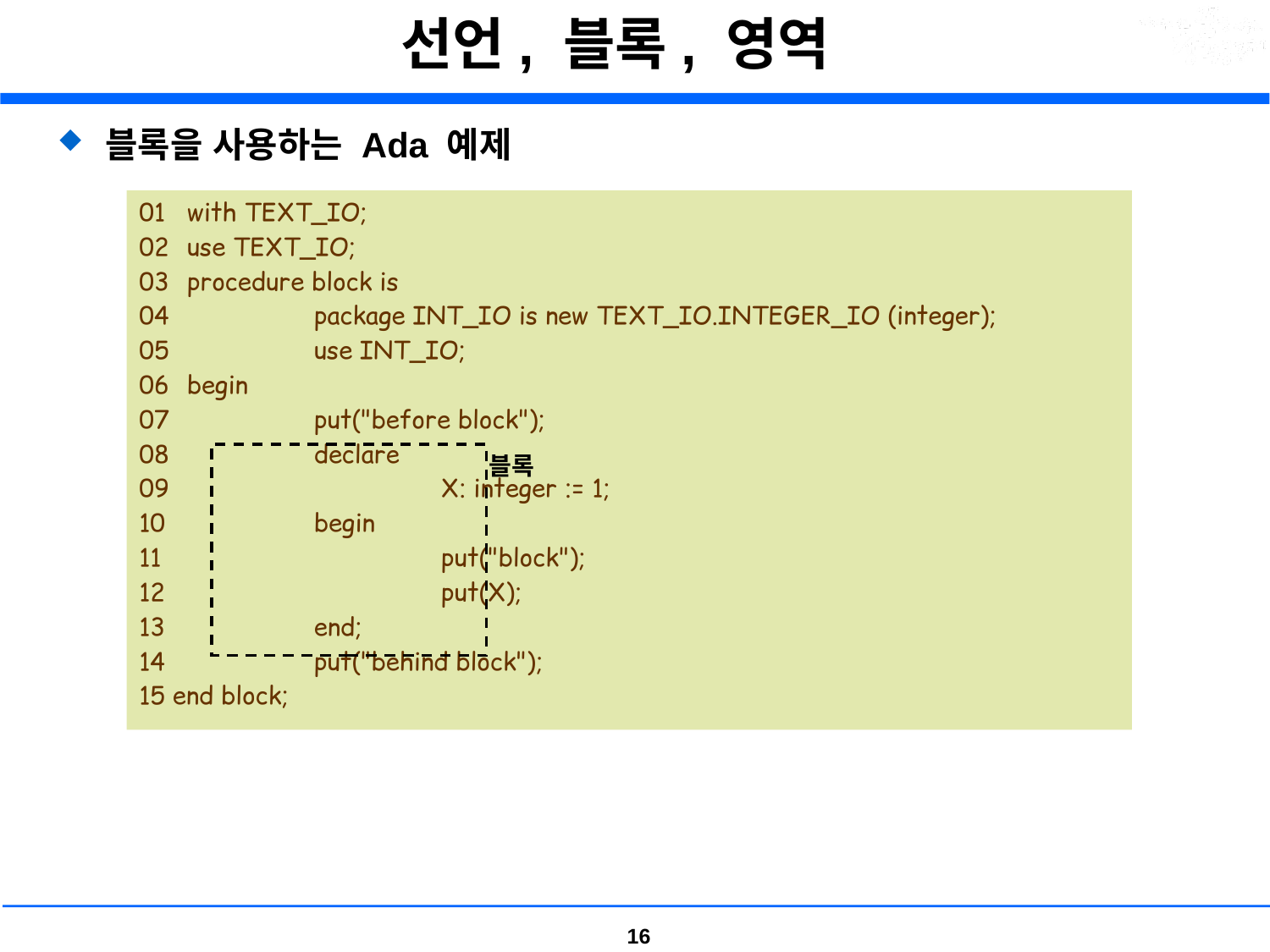

# 선언, 블록, 영역
블록을 사용하는 Ada 예제

01	with TEXT_IO;
02	use TEXT_IO;
03	procedure block is
04		package INT_IO is new TEXT_IO.INTEGER_IO (integer);
05		use INT_IO;
06	begin
07		put("before block");
08		declare
09			X: integer := 1;
10 		begin
11 			put("block");
12 			put(X);
13 		end;
14 		put("behind block");
15 end block;

블록